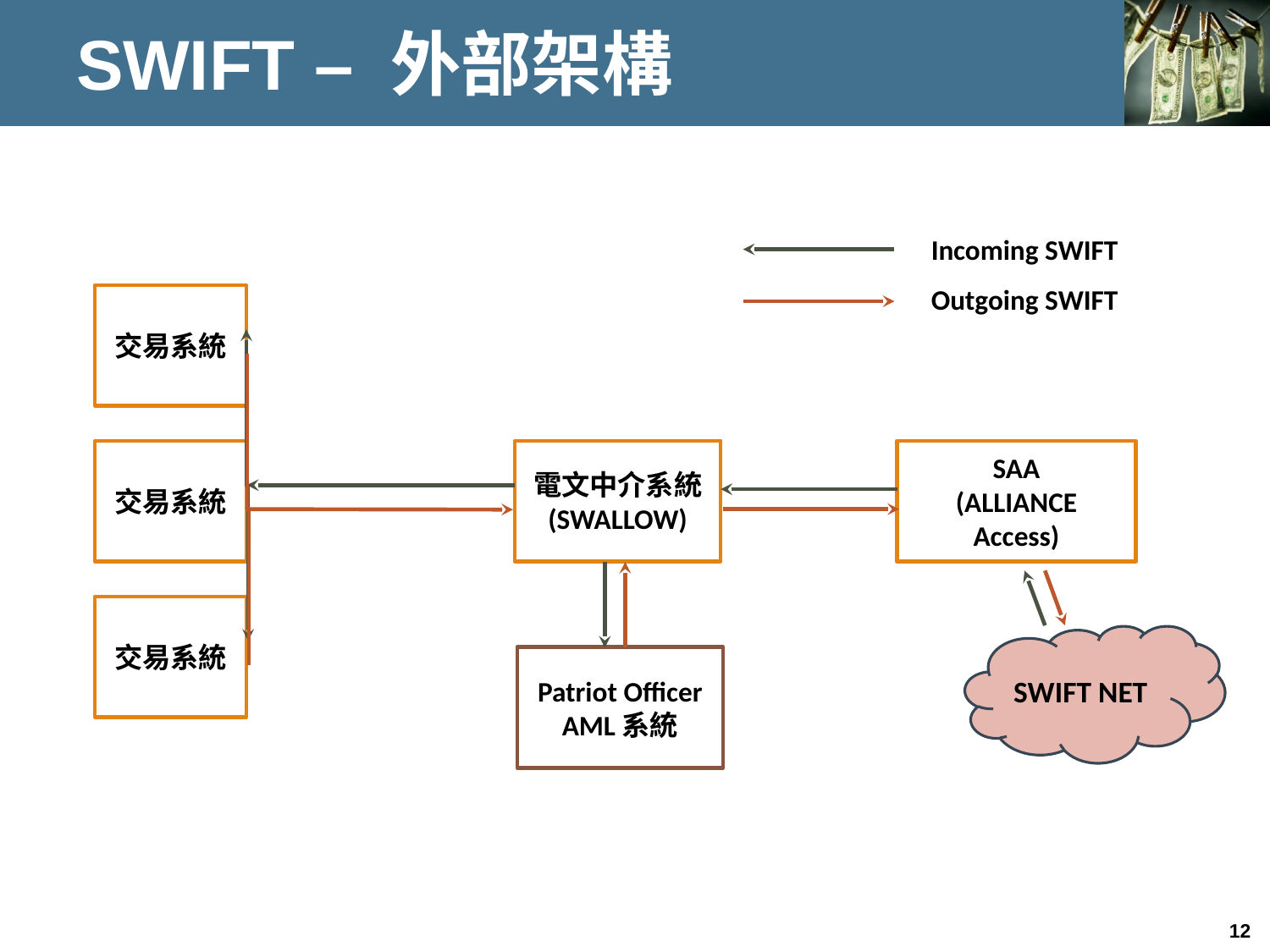

# SWIFT – 外部架構
Incoming SWIFT
Outgoing SWIFT
交易系統
電文中介系統
(SWALLOW)
SAA
(ALLIANCE Access)
交易系統
交易系統
SWIFT NET
Patriot Officer
AML系統
12